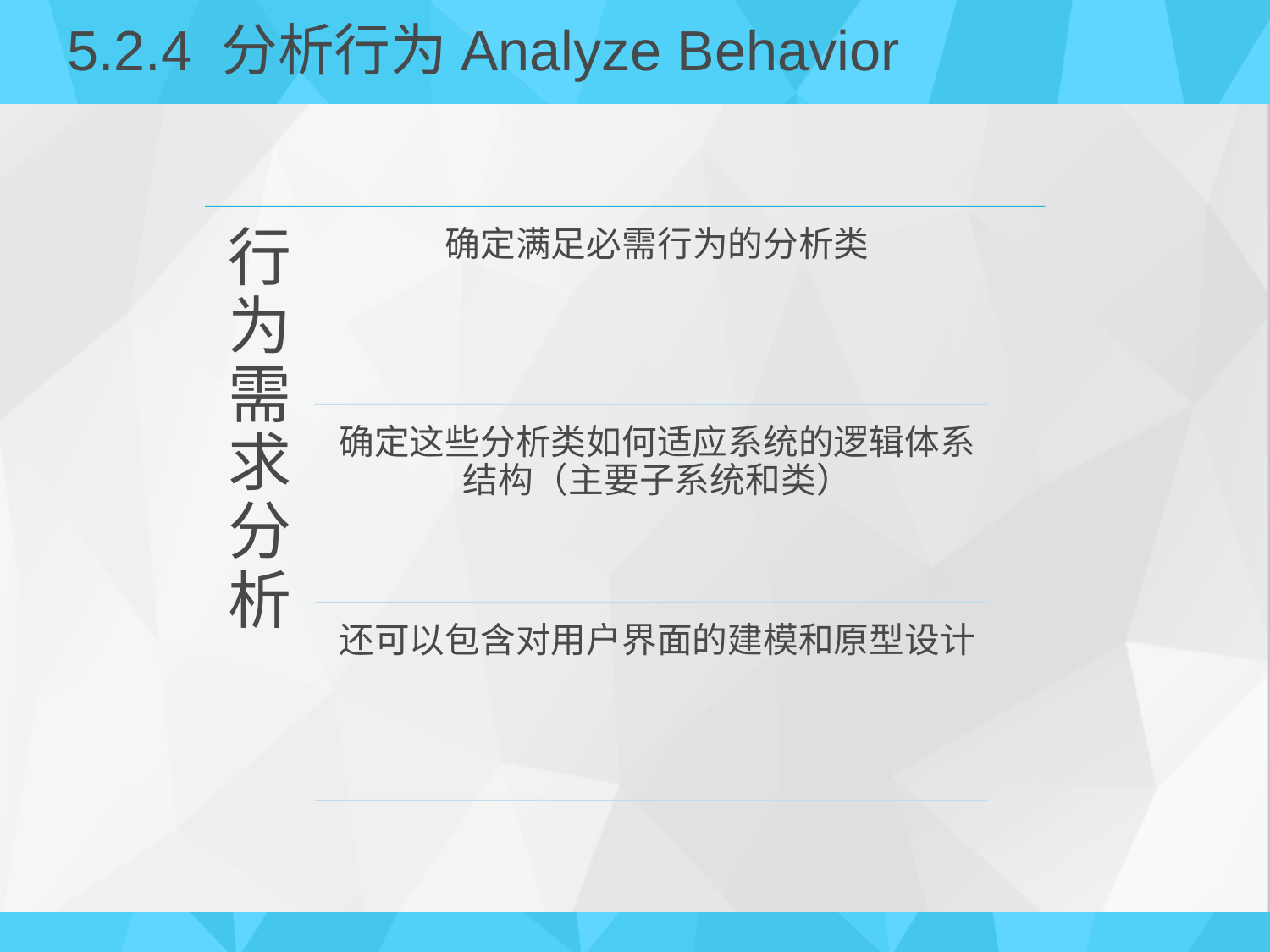

# 5.2.4 分析行为Analyze Behavior
行为需求分析
确定满足必需行为的分析类
确定这些分析类如何适应系统的逻辑体系结构（主要子系统和类）
还可以包含对用户界面的建模和原型设计